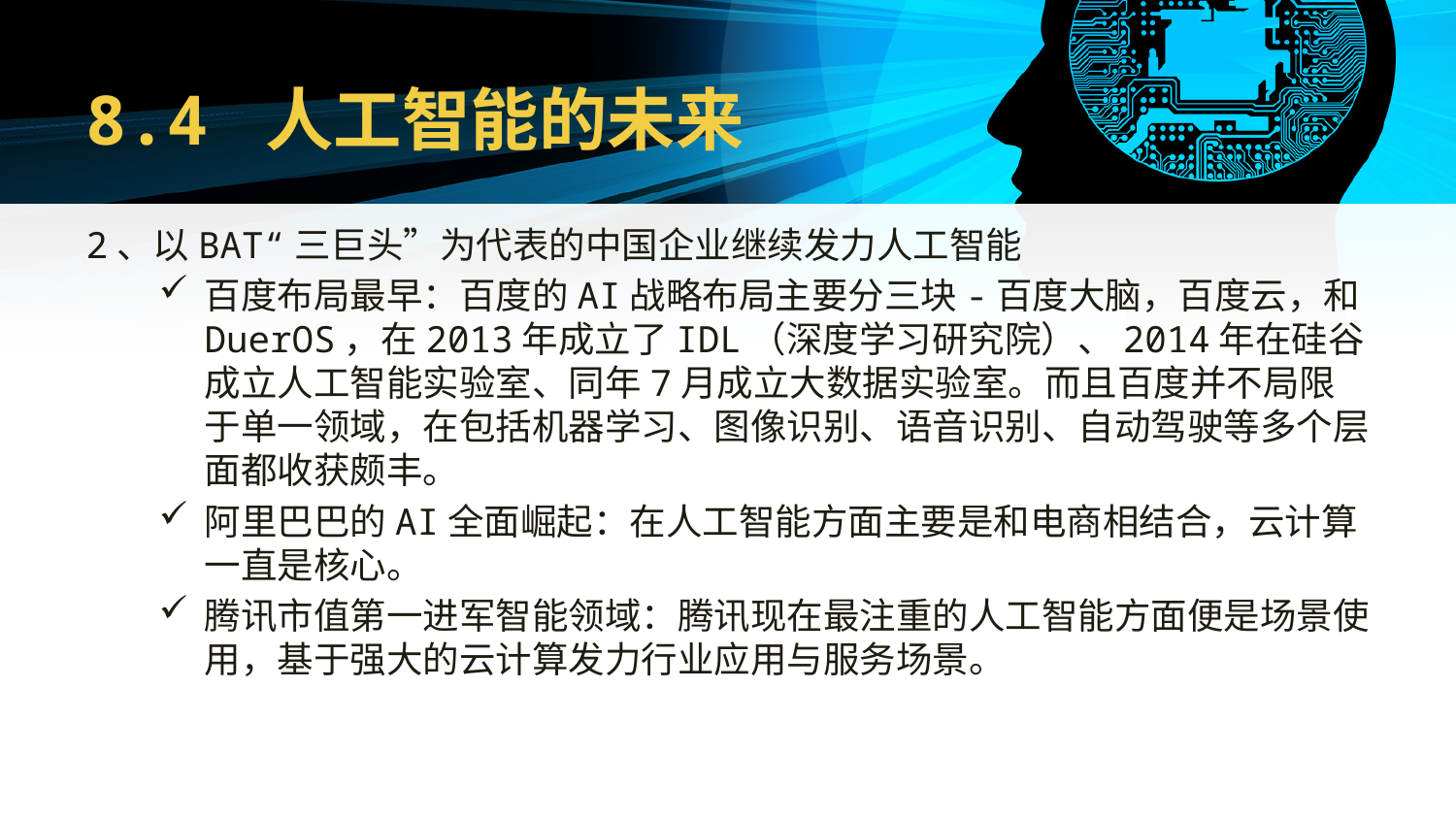

# 8.4 人工智能的未来
2、以BAT“三巨头”为代表的中国企业继续发力人工智能
百度布局最早：百度的AI战略布局主要分三块-百度大脑，百度云，和DuerOS，在2013年成立了IDL（深度学习研究院）、2014年在硅谷成立人工智能实验室、同年7月成立大数据实验室。而且百度并不局限于单一领域，在包括机器学习、图像识别、语音识别、自动驾驶等多个层面都收获颇丰。
阿里巴巴的AI全面崛起：在人工智能方面主要是和电商相结合，云计算一直是核心。
腾讯市值第一进军智能领域：腾讯现在最注重的人工智能方面便是场景使用，基于强大的云计算发力行业应用与服务场景。